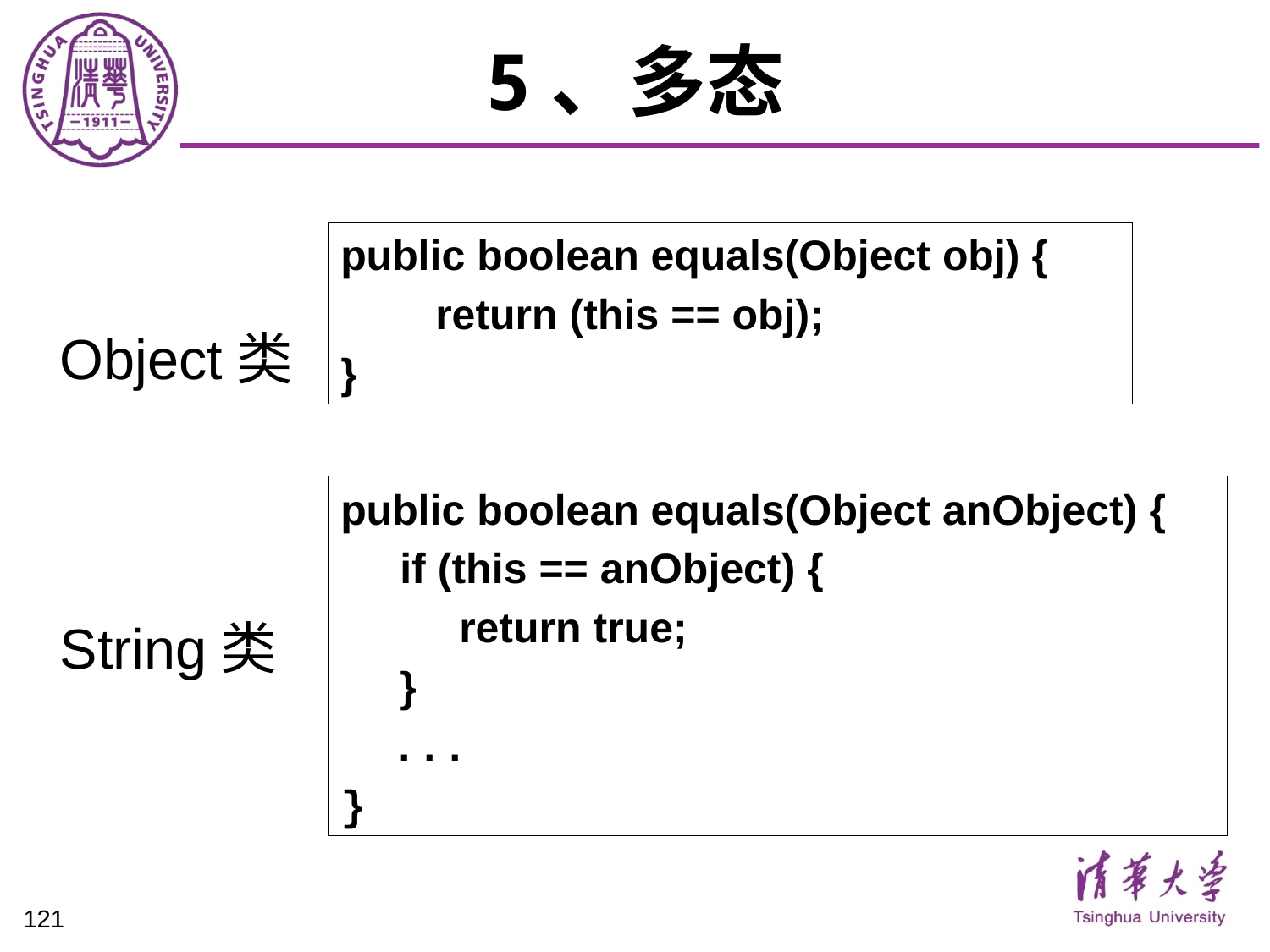

# 5、多态
public boolean equals(Object obj) {
        return (this == obj);
}
Object类
public boolean equals(Object anObject) {
     if (this == anObject) {
          return true;
     }
  ...
}
String类
121